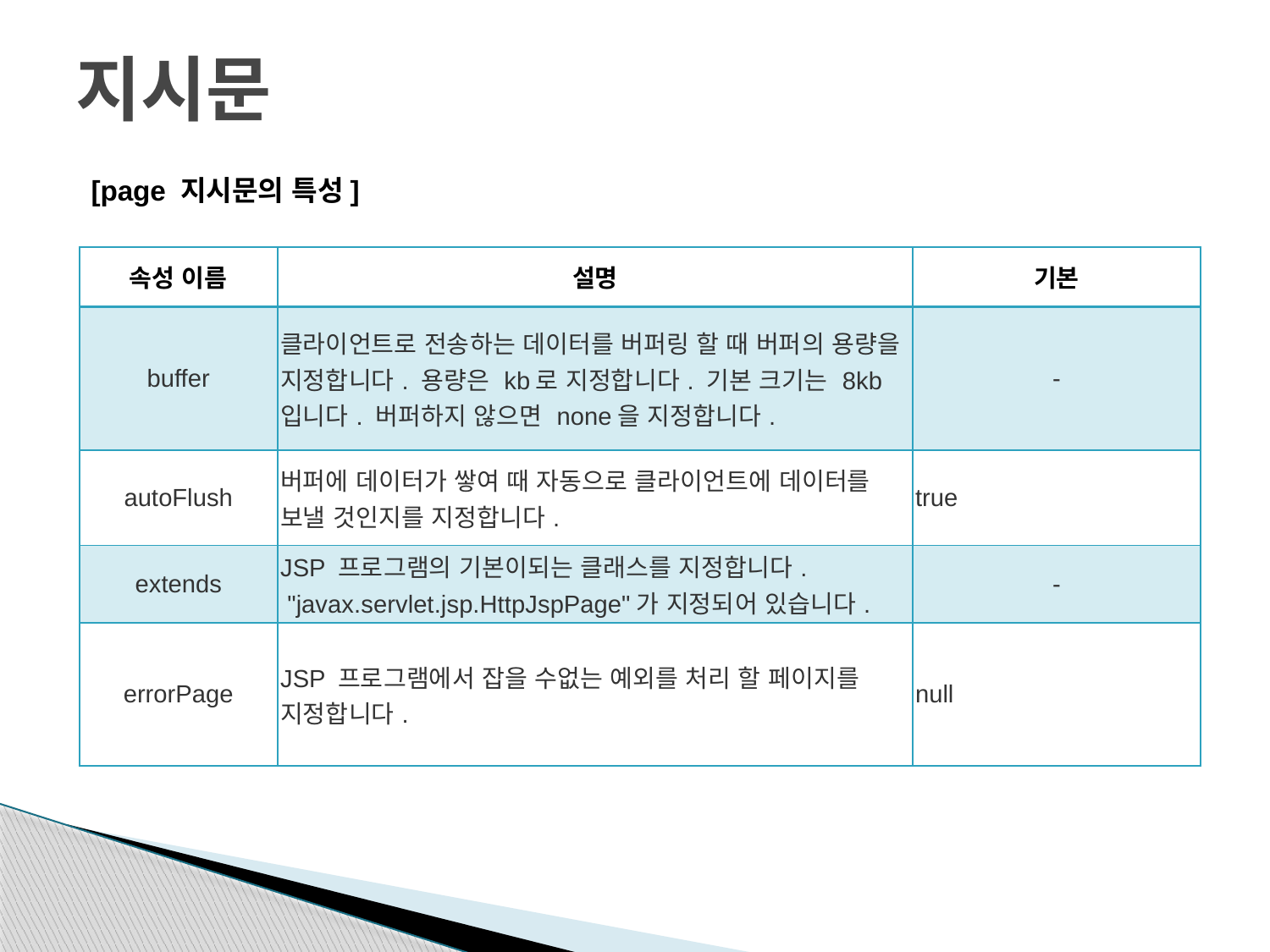

# 지시문
[page 지시문의 특성]

| 속성 이름 | 설명 | 기본 |
| --- | --- | --- |
| buffer | 클라이언트로 전송하는 데이터를 버퍼링 할 때 버퍼의 용량을 지정합니다. 용량은 kb로 지정합니다. 기본 크기는 8kb입니다. 버퍼하지 않으면 none을 지정합니다. | - |
| autoFlush | 버퍼에 데이터가 쌓여 때 자동으로 클라이언트에 데이터를 보낼 것인지를 지정합니다. | true |
| extends | JSP 프로그램의 기본이되는 클래스를 지정합니다.  "javax.servlet.jsp.HttpJspPage"가 지정되어 있습니다. | - |
| errorPage | JSP 프로그램에서 잡을 수없는 예외를 처리 할 페이지를 지정합니다. | null |